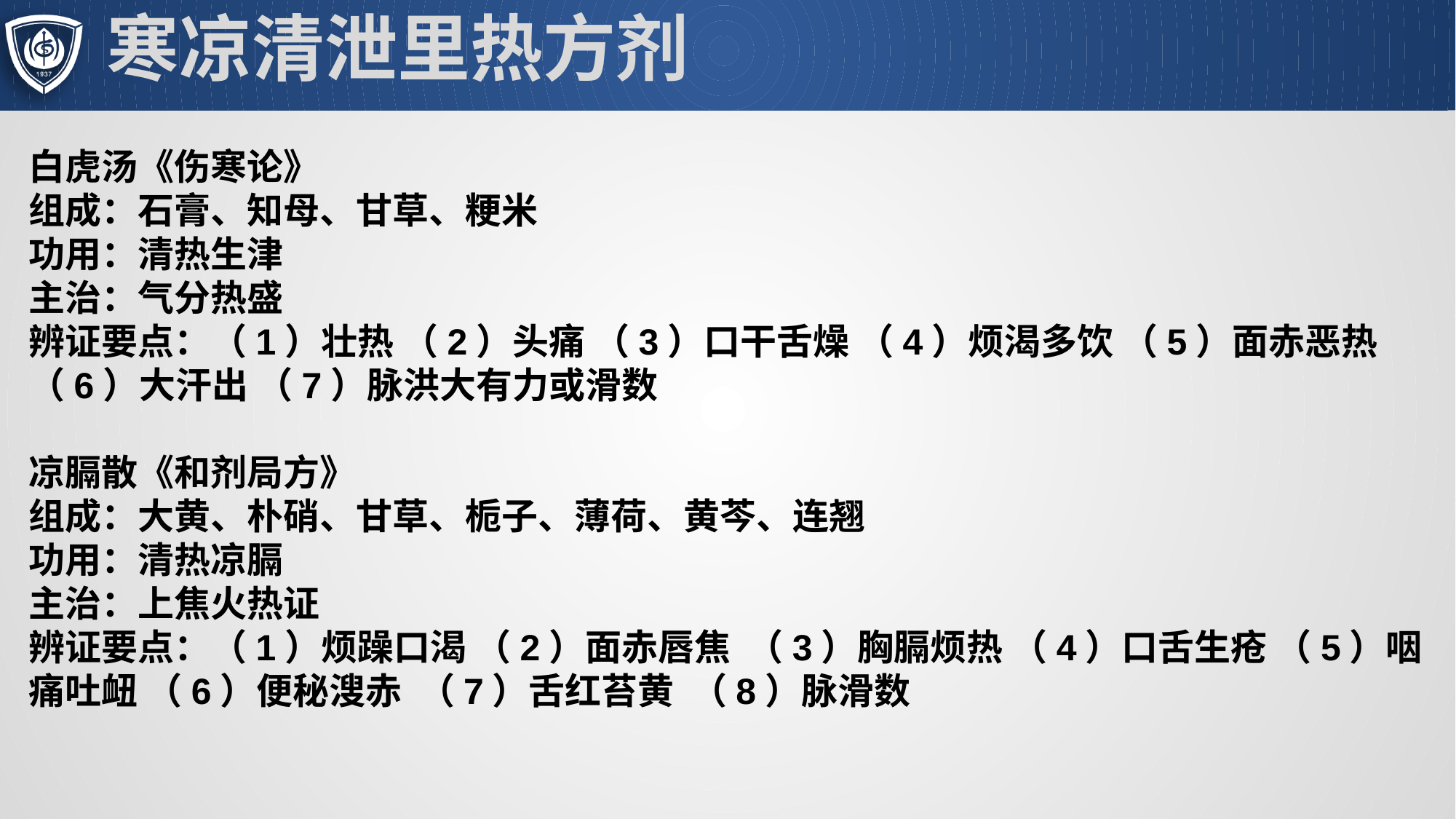

# 寒凉清泄里热方剂
白虎汤《伤寒论》组成：石膏、知母、甘草、粳米功用：清热生津主治：气分热盛辨证要点：（1）壮热 （2）头痛 （3）口干舌燥 （4）烦渴多饮 （5）面赤恶热  （6）大汗出 （7）脉洪大有力或滑数 凉膈散《和剂局方》组成：大黄、朴硝、甘草、栀子、薄荷、黄芩、连翘功用：清热凉膈主治：上焦火热证辨证要点：（1）烦躁口渴 （2）面赤唇焦  （3）胸膈烦热 （4）口舌生疮 （5）咽痛吐衄 （6）便秘溲赤  （7）舌红苔黄  （8）脉滑数